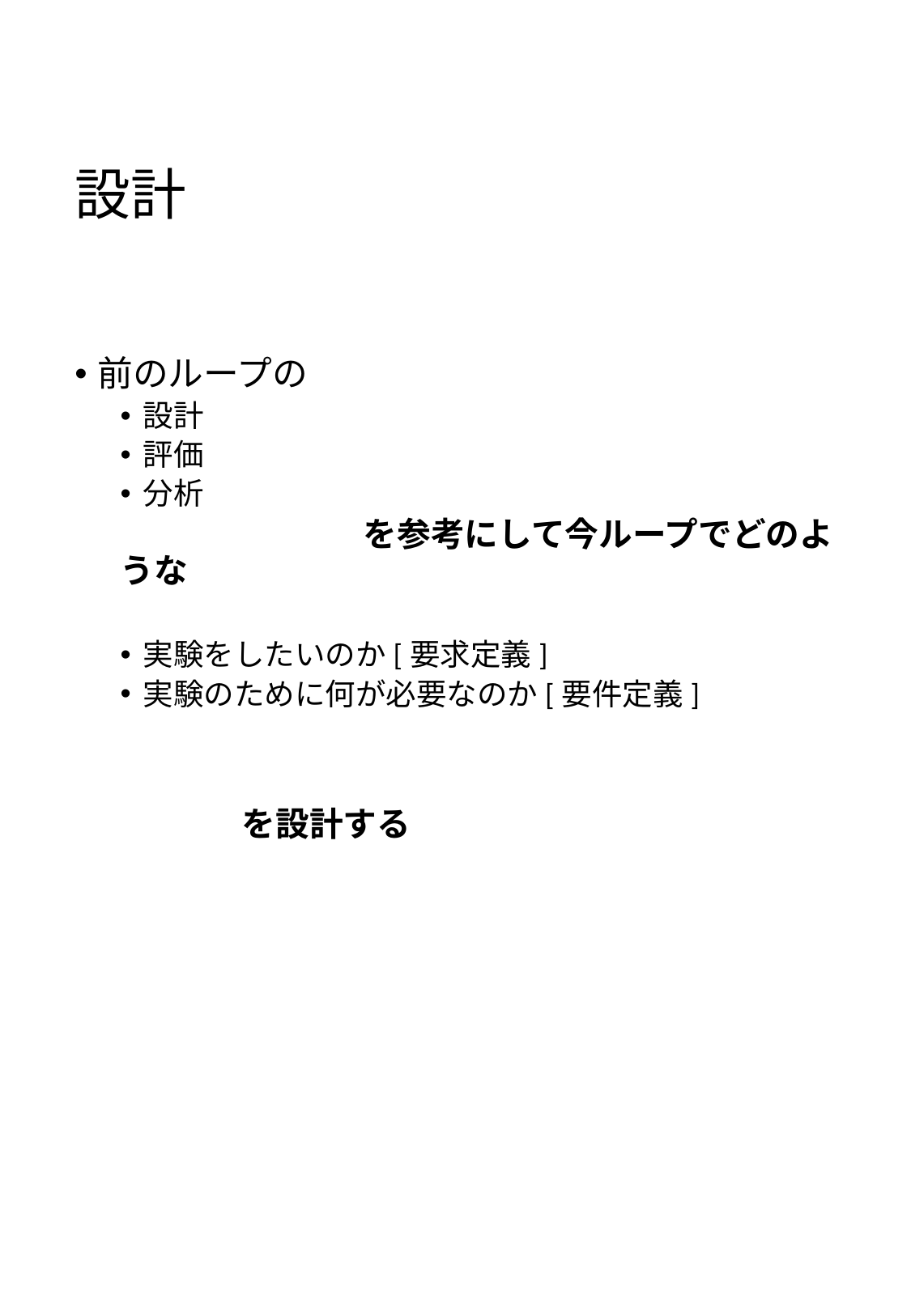

# 設計
前のループの
設計
評価
分析
		を参考にして今ループでどのような

実験をしたいのか[要求定義]
実験のために何が必要なのか[要件定義]

						を設計する